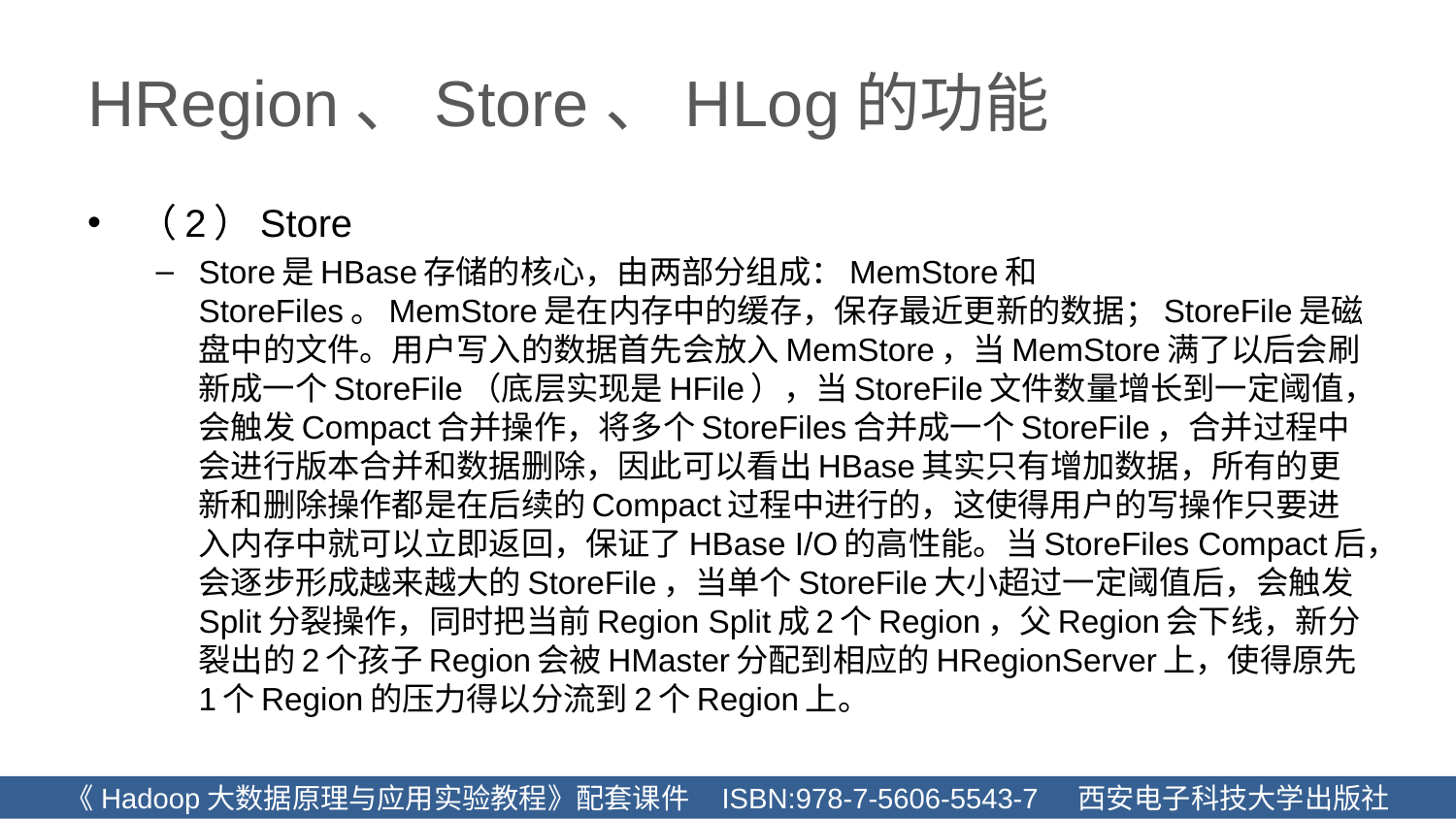

# HRegion、Store、HLog的功能
（2）Store
Store是HBase存储的核心，由两部分组成：MemStore和StoreFiles。MemStore是在内存中的缓存，保存最近更新的数据；StoreFile是磁盘中的文件。用户写入的数据首先会放入MemStore，当MemStore满了以后会刷新成一个StoreFile（底层实现是HFile），当StoreFile文件数量增长到一定阈值，会触发Compact合并操作，将多个StoreFiles合并成一个StoreFile，合并过程中会进行版本合并和数据删除，因此可以看出HBase其实只有增加数据，所有的更新和删除操作都是在后续的Compact过程中进行的，这使得用户的写操作只要进入内存中就可以立即返回，保证了HBase I/O的高性能。当StoreFiles Compact后，会逐步形成越来越大的StoreFile，当单个StoreFile大小超过一定阈值后，会触发Split分裂操作，同时把当前Region Split成2个Region，父Region会下线，新分裂出的2个孩子Region会被HMaster分配到相应的HRegionServer上，使得原先1个Region的压力得以分流到2个Region上。